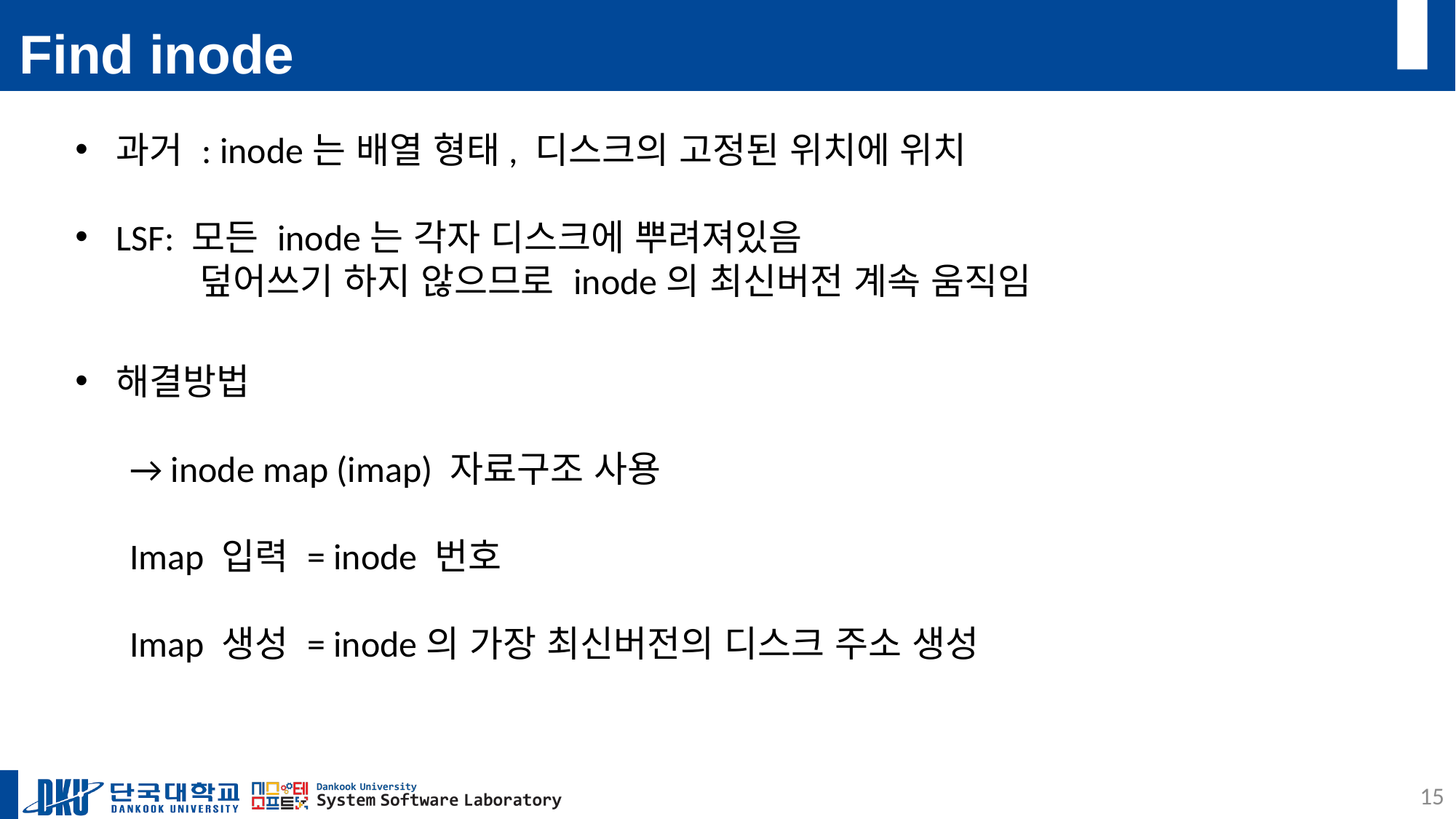

# Find inode
과거 : inode는 배열 형태, 디스크의 고정된 위치에 위치

LSF: 모든 inode는 각자 디스크에 뿌려져있음
      덮어쓰기 하지 않으므로 inode의 최신버전 계속 움직임

해결방법

→ inode map (imap) 자료구조 사용

Imap 입력 = inode 번호

Imap 생성 = inode의 가장 최신버전의 디스크 주소 생성
15